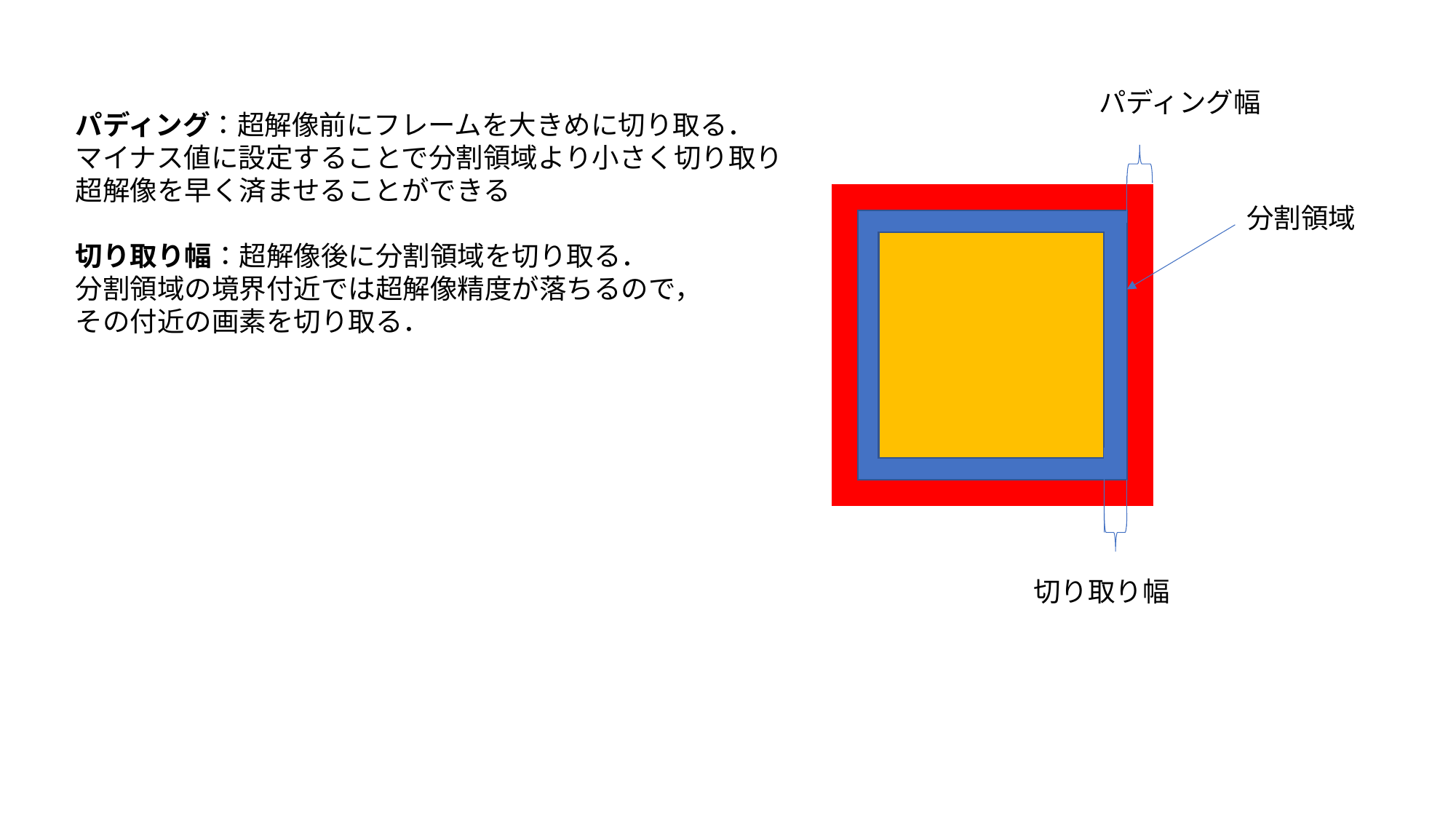

パディング幅
パディング：超解像前にフレームを大きめに切り取る．
マイナス値に設定することで分割領域より小さく切り取り
超解像を早く済ませることができる

切り取り幅：超解像後に分割領域を切り取る．
分割領域の境界付近では超解像精度が落ちるので，
その付近の画素を切り取る．

分割領域

切り取り幅